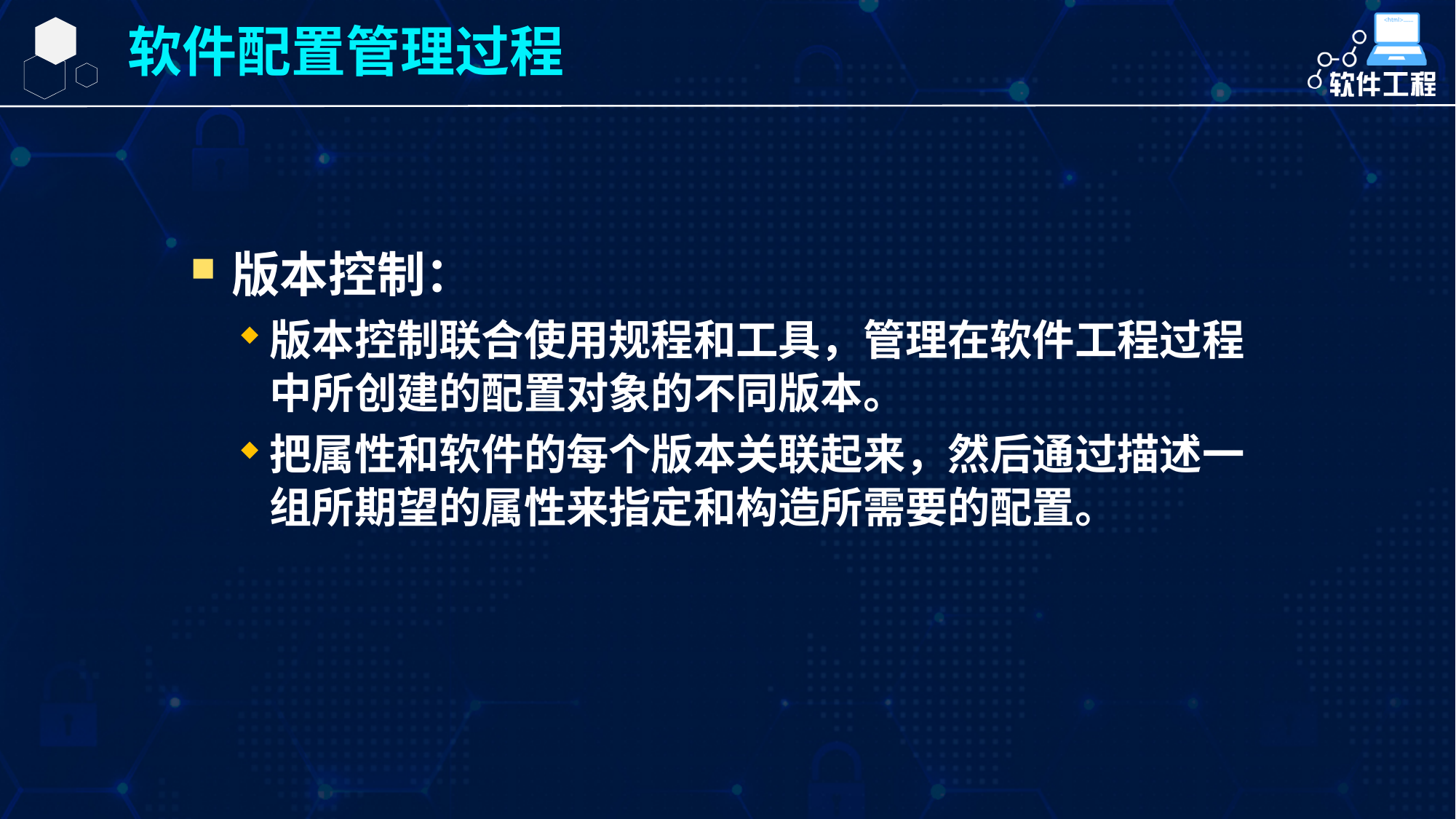

软件配置管理过程
版本控制：
版本控制联合使用规程和工具，管理在软件工程过程中所创建的配置对象的不同版本。
把属性和软件的每个版本关联起来，然后通过描述一组所期望的属性来指定和构造所需要的配置。